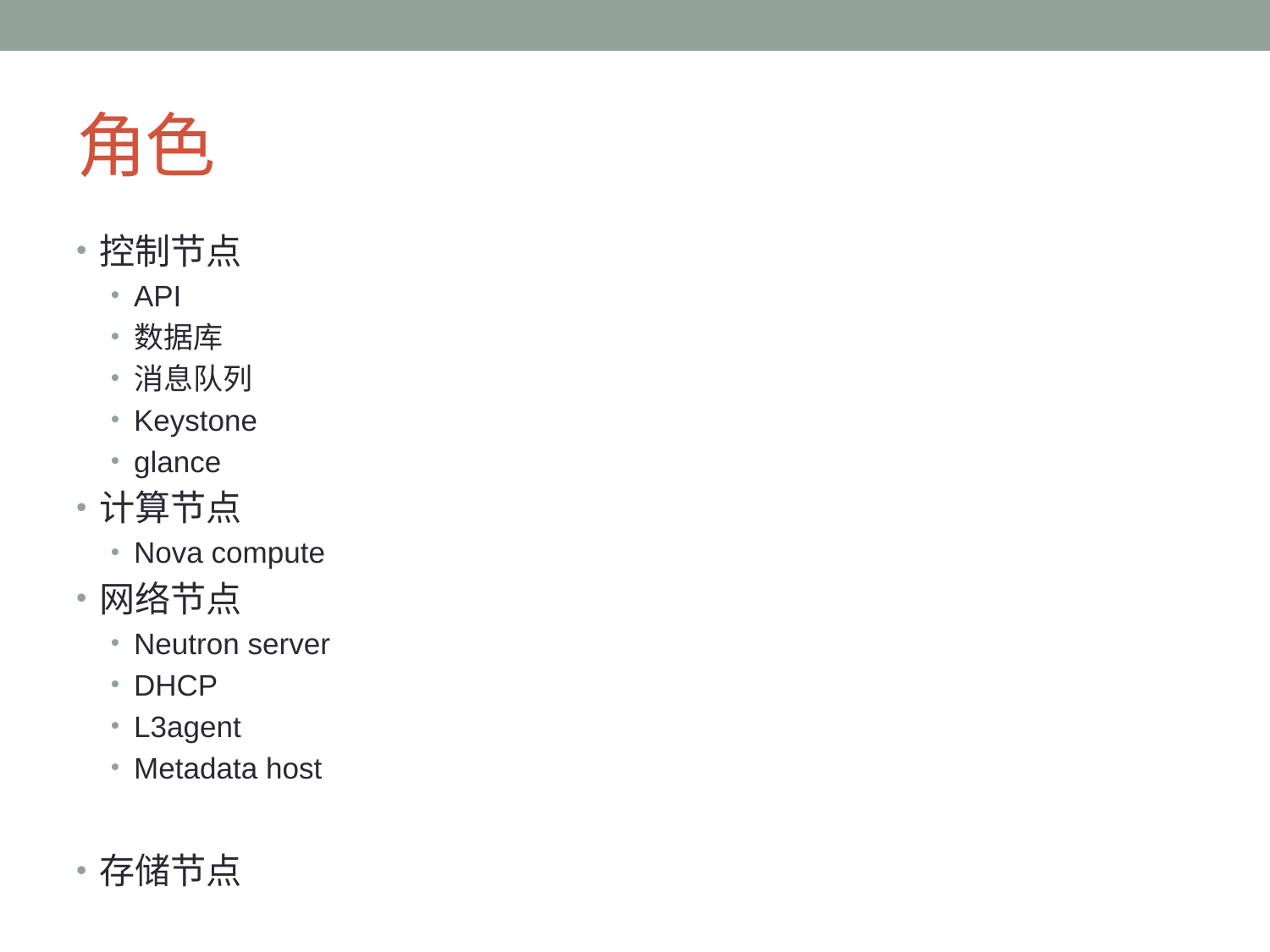

# 角色
控制节点
API
数据库
消息队列
Keystone
glance
计算节点
Nova compute
网络节点
Neutron server
DHCP
L3agent
Metadata host

存储节点